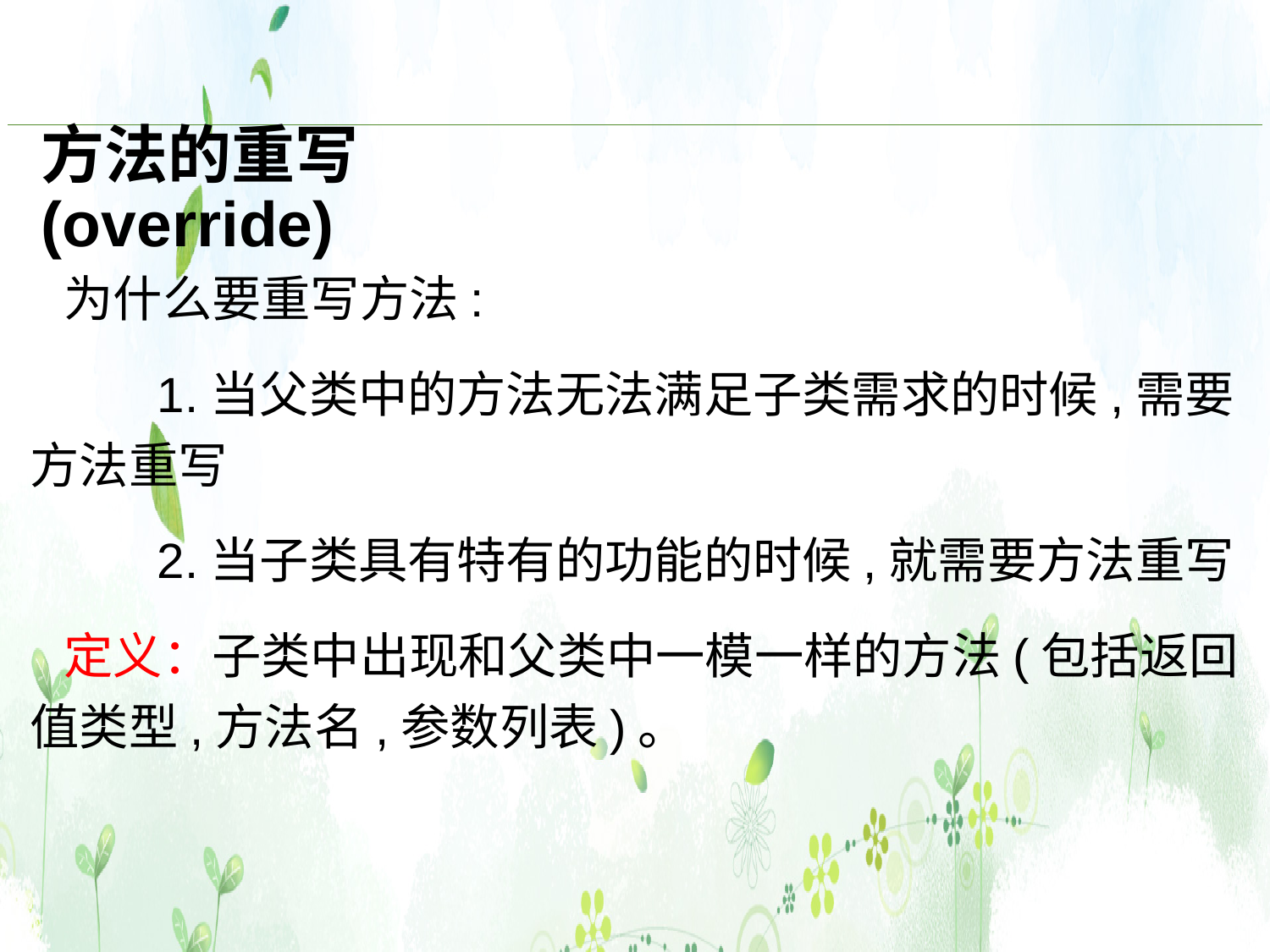

# 方法的重写(override)
  为什么要重写方法:
	1.当父类中的方法无法满足子类需求的时候,需要方法重写
	2.当子类具有特有的功能的时候,就需要方法重写
  定义：子类中出现和父类中一模一样的方法(包括返回值类型,方法名,参数列表)。